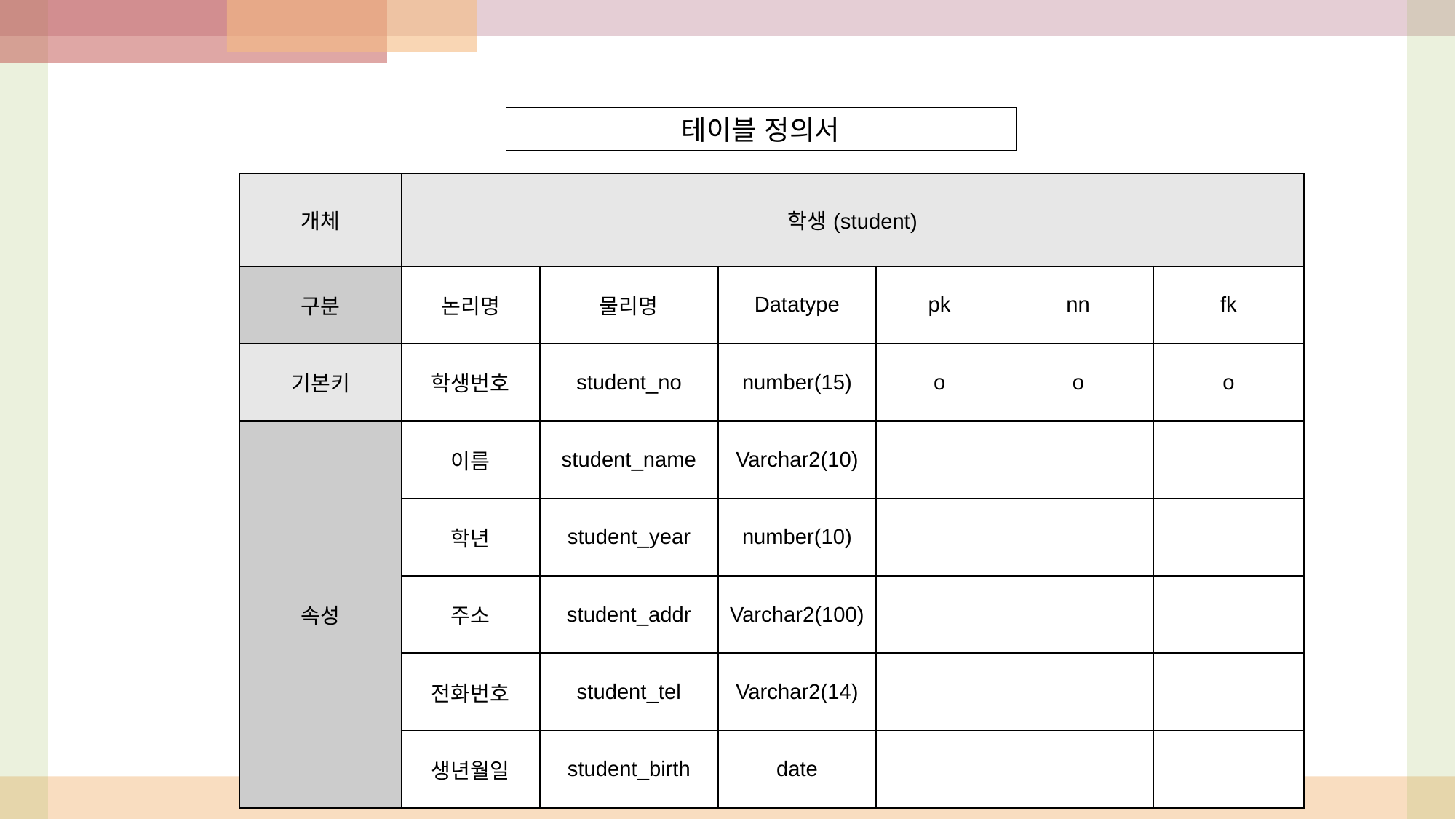

테이블 정의서
| 개체 | 학생(student) |  |  |  |  |  |
| --- | --- | --- | --- | --- | --- | --- |
| 구분 | 논리명 | 물리명 | Datatype | pk | nn | fk |
| 기본키 | 학생번호 | student\_no | number(15) | o | o | o |
| 속성 | 이름 | student\_name | Varchar2(10) |  |  |  |
|  | 학년 | student\_year | number(10) |  |  |  |
|  | 주소 | student\_addr | Varchar2(100) |  |  |  |
|  | 전화번호 | student\_tel | Varchar2(14) |  |  |  |
|  | 생년월일 | student\_birth | date |  |  |  |